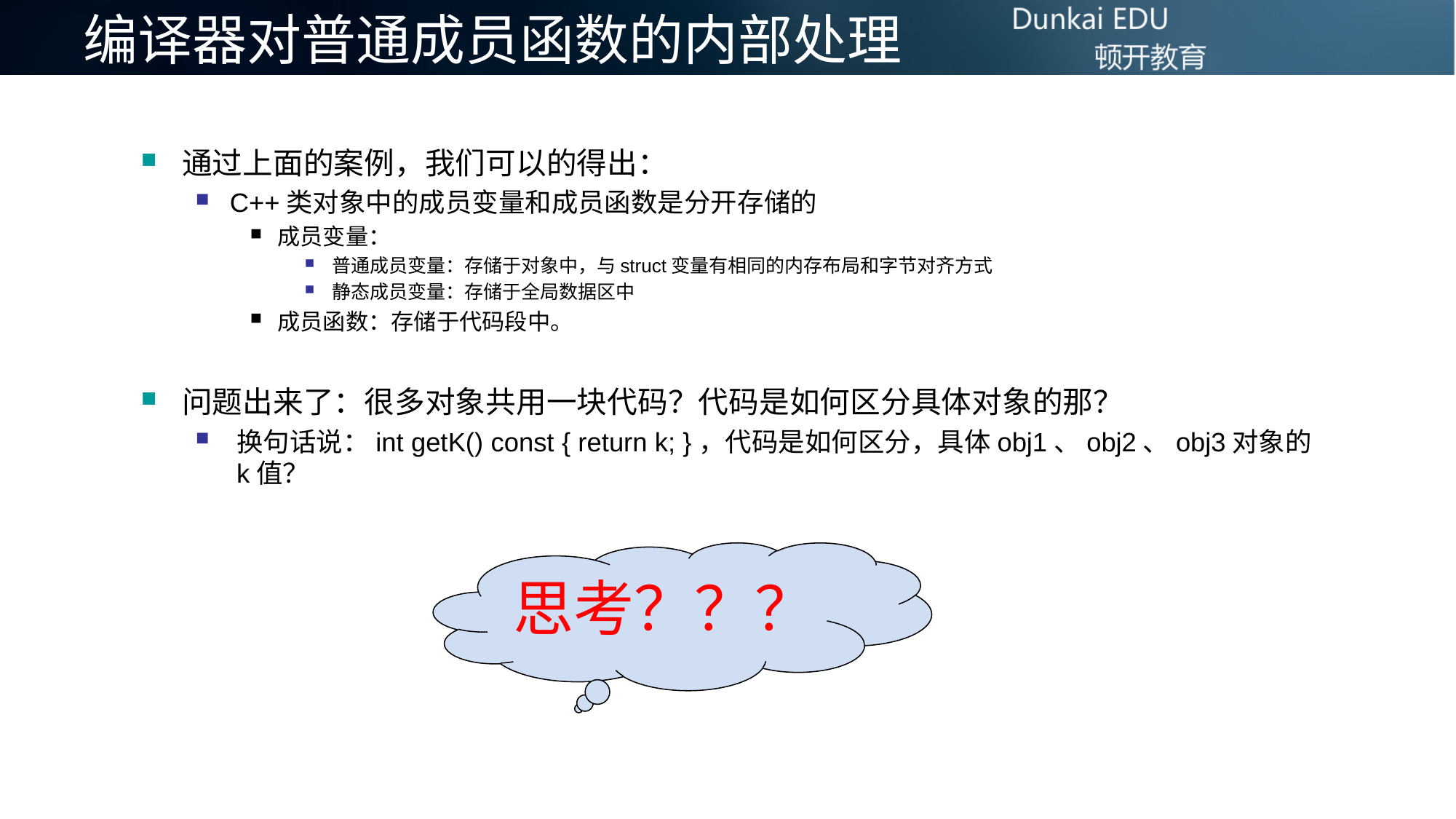

# 编译器对普通成员函数的内部处理
通过上面的案例，我们可以的得出：
C++类对象中的成员变量和成员函数是分开存储的
成员变量：
普通成员变量：存储于对象中，与struct变量有相同的内存布局和字节对齐方式
静态成员变量：存储于全局数据区中
成员函数：存储于代码段中。

问题出来了：很多对象共用一块代码？代码是如何区分具体对象的那？
换句话说：int getK() const { return k; }，代码是如何区分，具体obj1、obj2、obj3对象的k值？

思考？？？